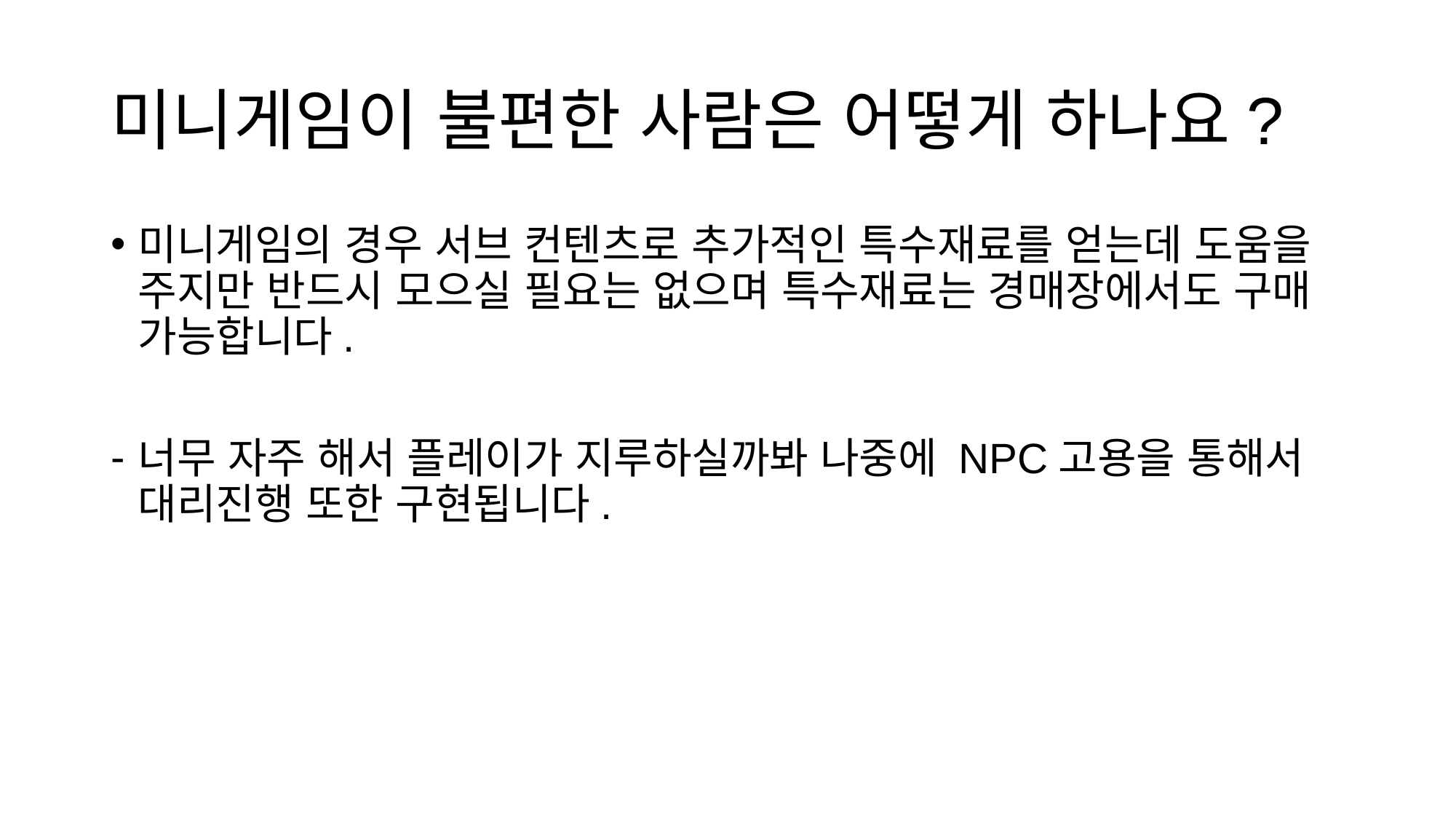

# 미니게임이 불편한 사람은 어떻게 하나요?
미니게임의 경우 서브 컨텐츠로 추가적인 특수재료를 얻는데 도움을 주지만 반드시 모으실 필요는 없으며 특수재료는 경매장에서도 구매 가능합니다.

너무 자주 해서 플레이가 지루하실까봐 나중에 NPC고용을 통해서 대리진행 또한 구현됩니다.